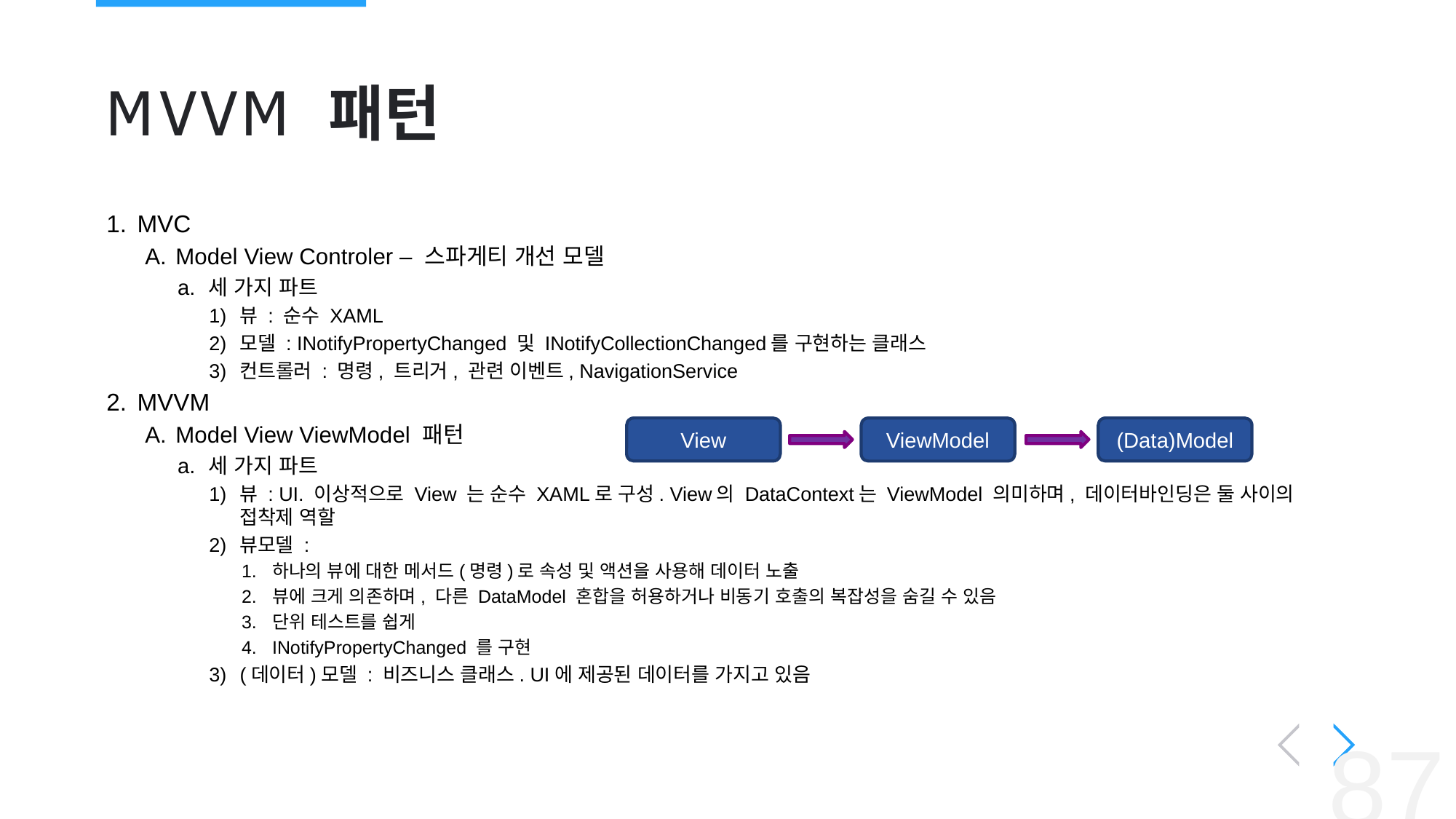

# MVVM 패턴
MVC
Model View Controler – 스파게티 개선 모델
세 가지 파트
뷰 : 순수 XAML
모델 : INotifyPropertyChanged 및 INotifyCollectionChanged를 구현하는 클래스
컨트롤러 : 명령, 트리거, 관련 이벤트, NavigationService
MVVM
Model View ViewModel 패턴
세 가지 파트
뷰 : UI. 이상적으로 View 는 순수 XAML로 구성. View의 DataContext는 ViewModel 의미하며, 데이터바인딩은 둘 사이의 접착제 역할
뷰모델 :
하나의 뷰에 대한 메서드(명령)로 속성 및 액션을 사용해 데이터 노출
뷰에 크게 의존하며, 다른 DataModel 혼합을 허용하거나 비동기 호출의 복잡성을 숨길 수 있음
단위 테스트를 쉽게
INotifyPropertyChanged 를 구현
(데이터)모델 : 비즈니스 클래스. UI에 제공된 데이터를 가지고 있음

View
(Data)Model
ViewModel

87